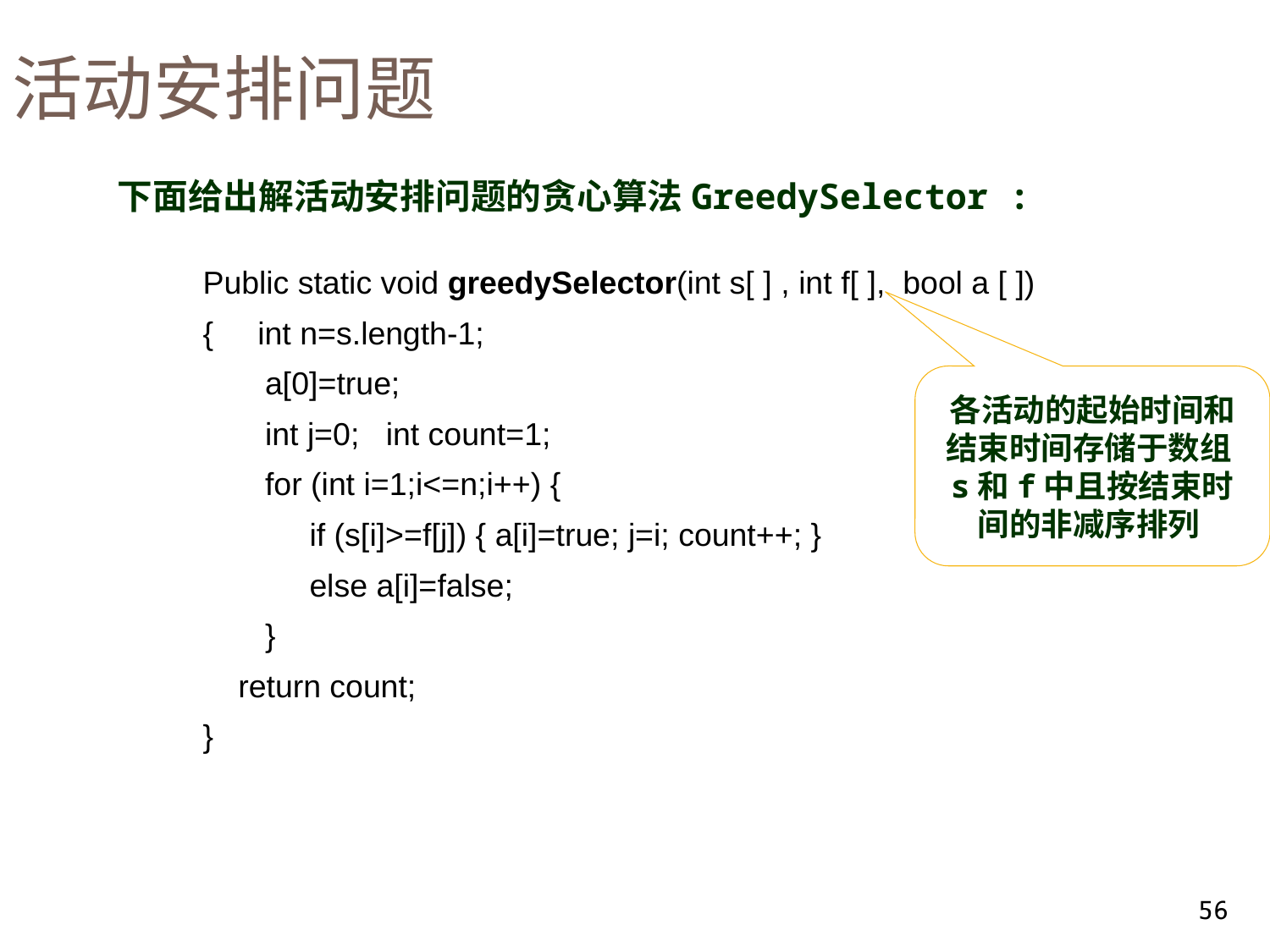

活动安排问题
下面给出解活动安排问题的贪心算法GreedySelector :

Public static void greedySelector(int s[ ] , int f[ ],  bool a [ ])
{     int n=s.length-1;
       a[0]=true;
       int j=0;   int count=1;
       for (int i=1;i<=n;i++) {
            if (s[i]>=f[j]) { a[i]=true; j=i; count++; }
            else a[i]=false;
       }
    return count;
}
各活动的起始时间和结束时间存储于数组s和f中且按结束时间的非减序排列
56